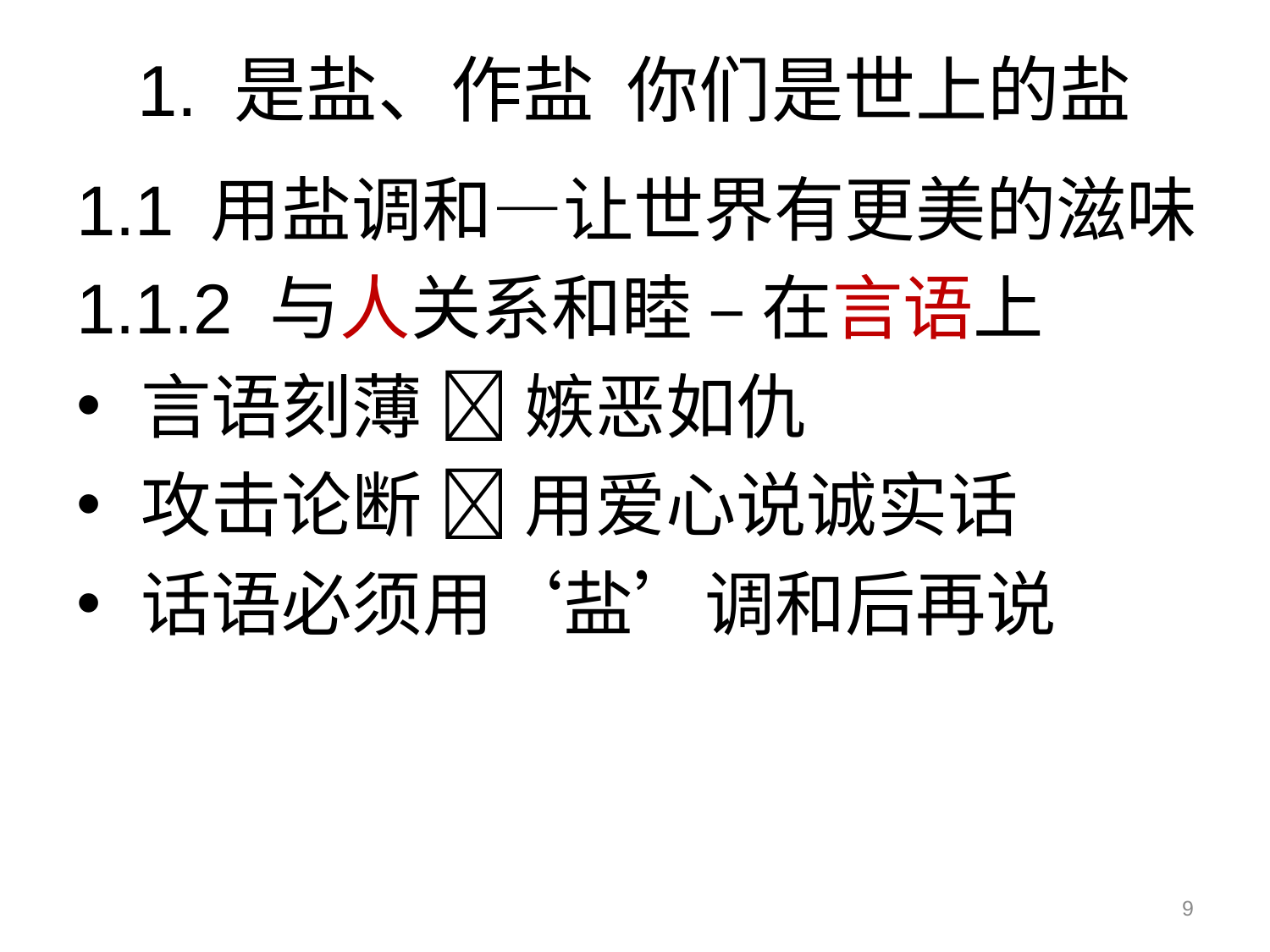

# 1. 是盐、作盐  你们是世上的盐
1.1 用盐调和—让世界有更美的滋味
1.1.2 与人关系和睦 – 在言语上
言语刻薄 ≠ 嫉恶如仇
攻击论断 ≠ 用爱心说诚实话
话语必须用‘盐’调和后再说
9